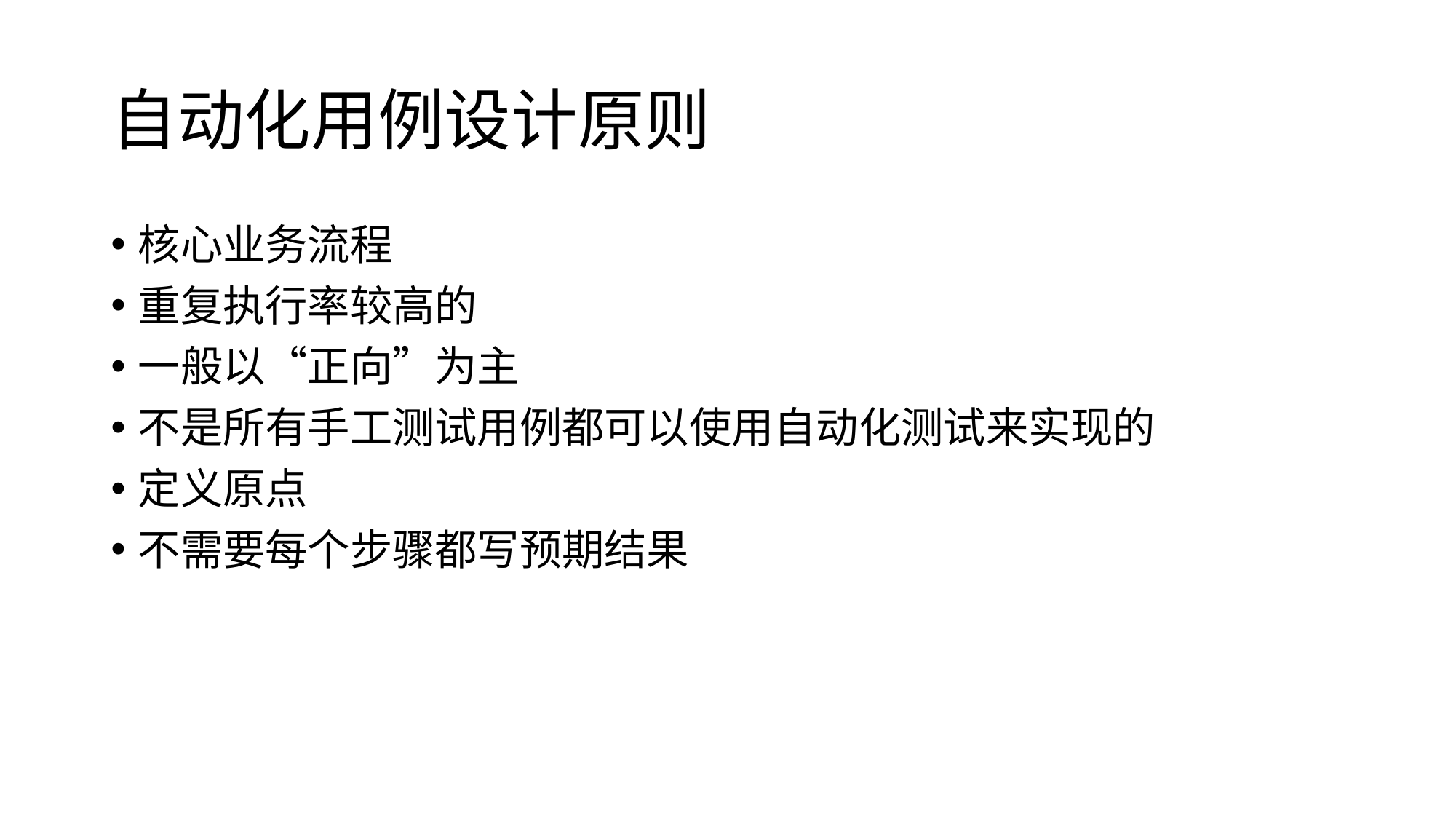

# 自动化用例设计原则
核心业务流程
重复执行率较高的
一般以“正向”为主
不是所有手工测试用例都可以使用自动化测试来实现的
定义原点
不需要每个步骤都写预期结果